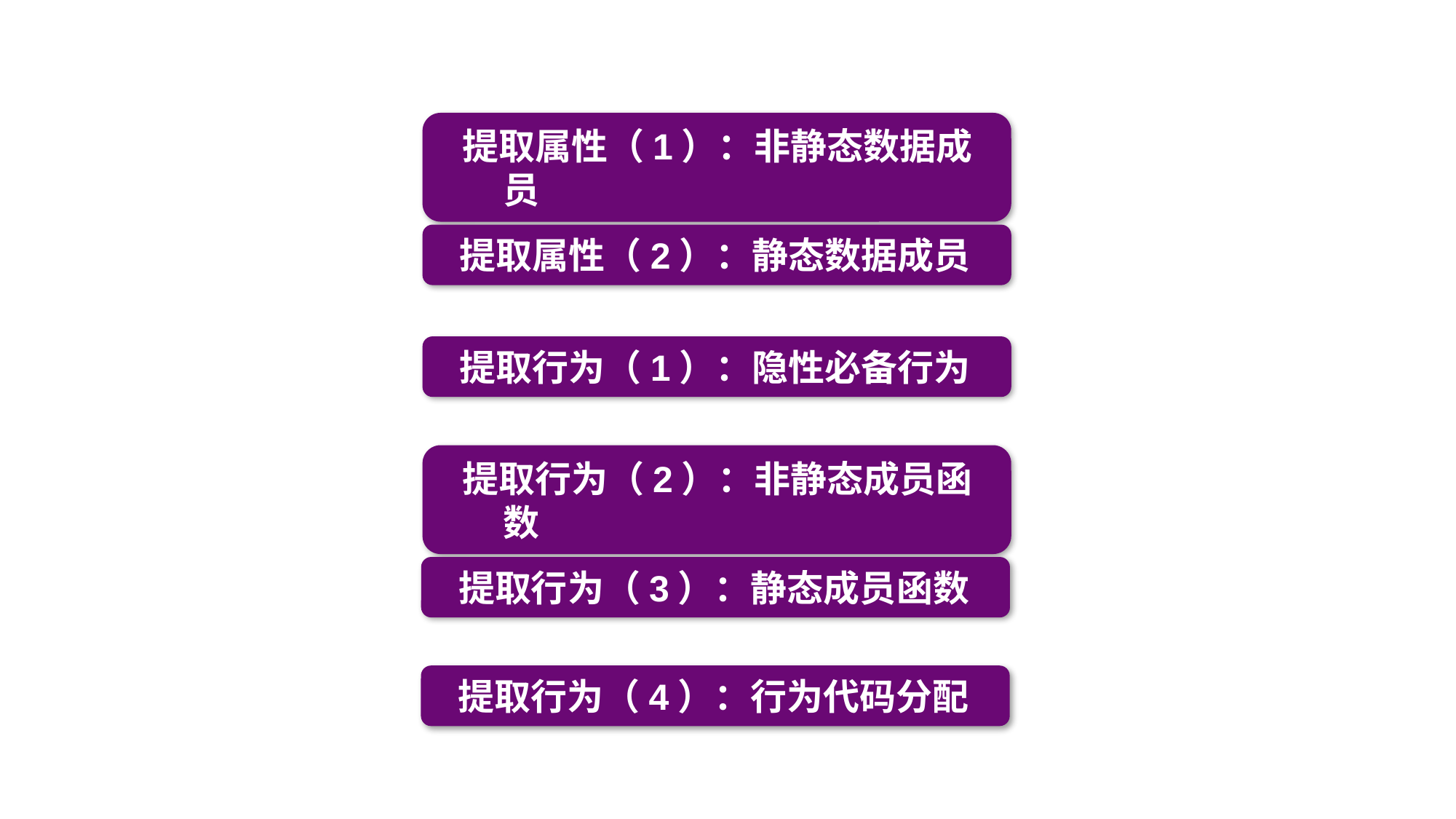

提取属性（1）：非静态数据成员
提取属性（2）：静态数据成员
提取行为（1）：隐性必备行为
提取行为（2）：非静态成员函数
提取行为（3）：静态成员函数
提取行为（4）：行为代码分配
3